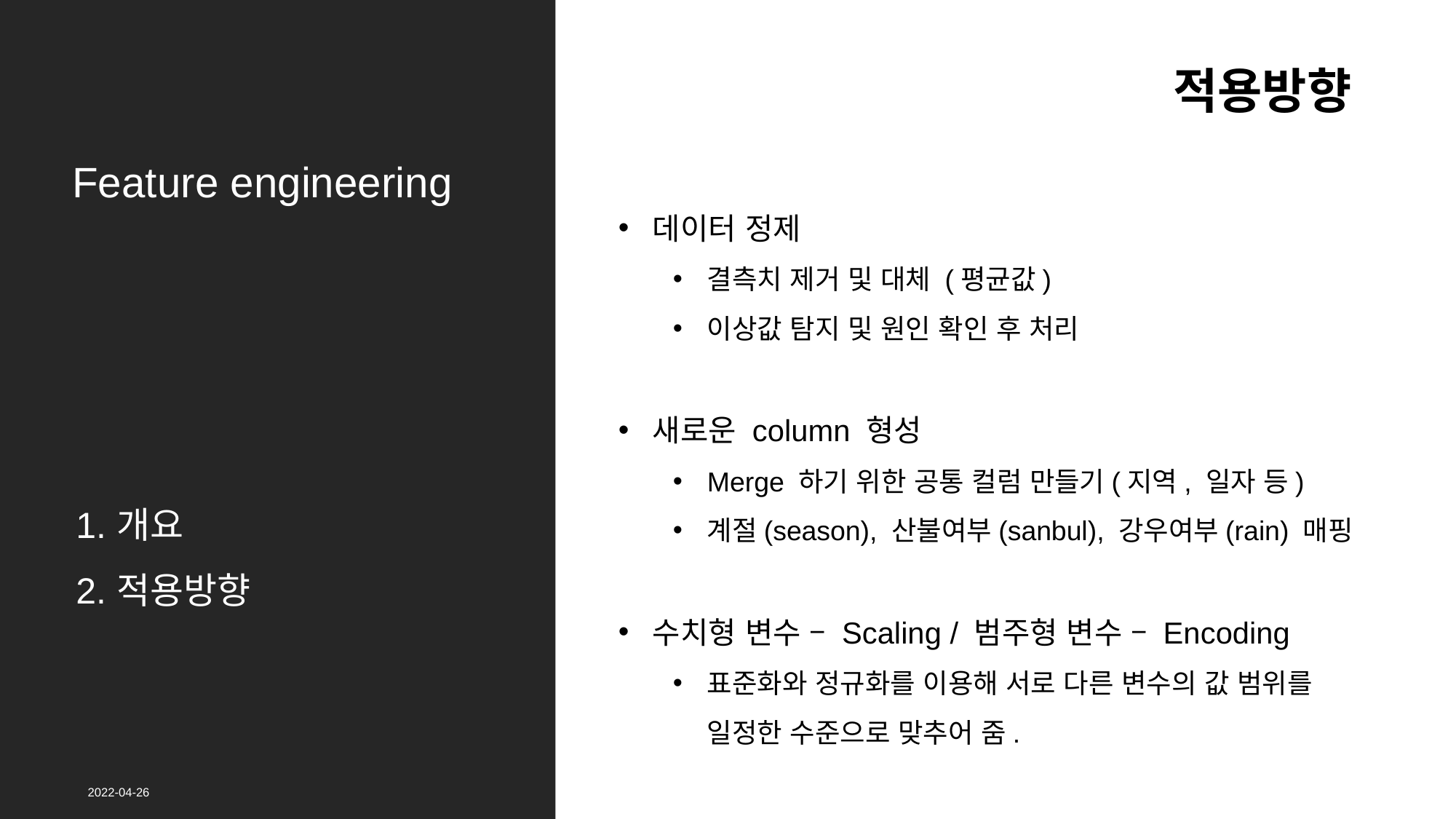

적용방향
Feature engineering
데이터 정제
결측치 제거 및 대체 (평균값)
이상값 탐지 및 원인 확인 후 처리

새로운 column 형성
Merge 하기 위한 공통 컬럼 만들기(지역, 일자 등)
계절(season), 산불여부(sanbul), 강우여부(rain) 매핑

수치형 변수 – Scaling / 범주형 변수 – Encoding
표준화와 정규화를 이용해 서로 다른 변수의 값 범위를 일정한 수준으로 맞추어 줌.
개요
적용방향
2022-04-26